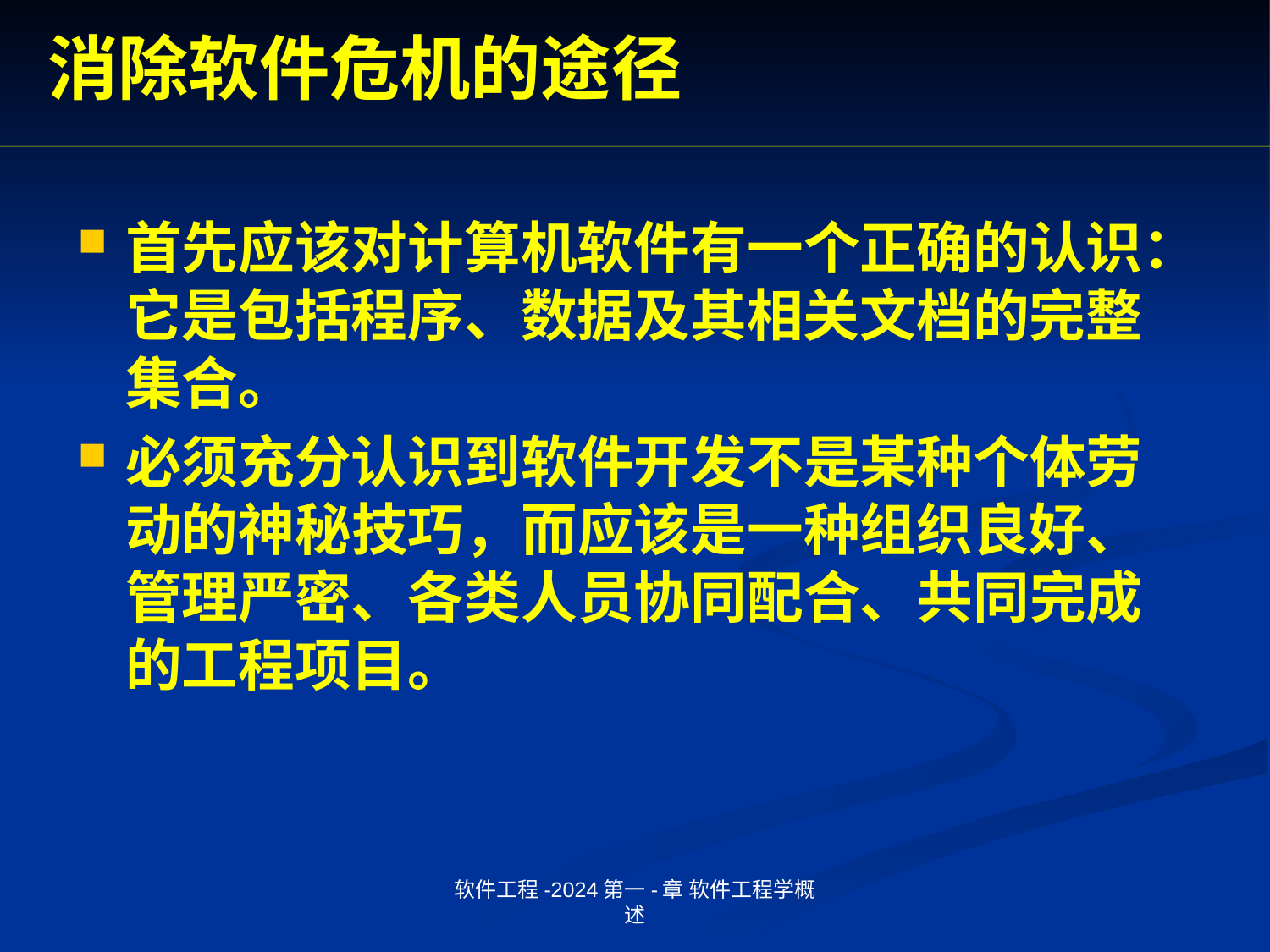

# 消除软件危机的途径

首先应该对计算机软件有一个正确的认识：它是包括程序、数据及其相关文档的完整集合。
必须充分认识到软件开发不是某种个体劳动的神秘技巧，而应该是一种组织良好、管理严密、各类人员协同配合、共同完成的工程项目。
软件工程-2024第一-章 软件工程学概述
38